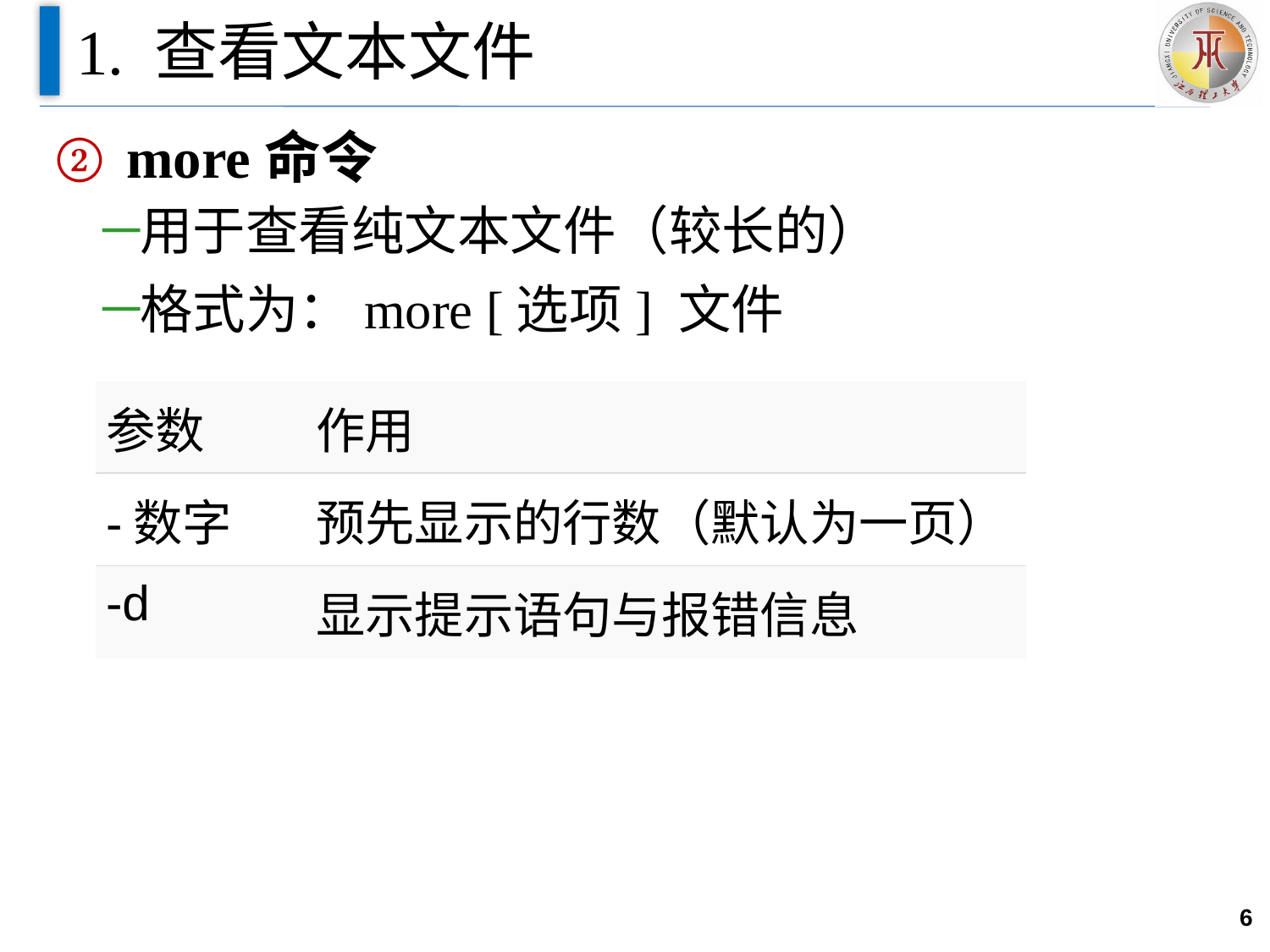

# 1. 查看文本文件
more命令
用于查看纯文本文件（较长的）
格式为：more [选项] 文件
| 参数 | 作用 |
| --- | --- |
| -数字 | 预先显示的行数（默认为一页） |
| -d | 显示提示语句与报错信息 |
6